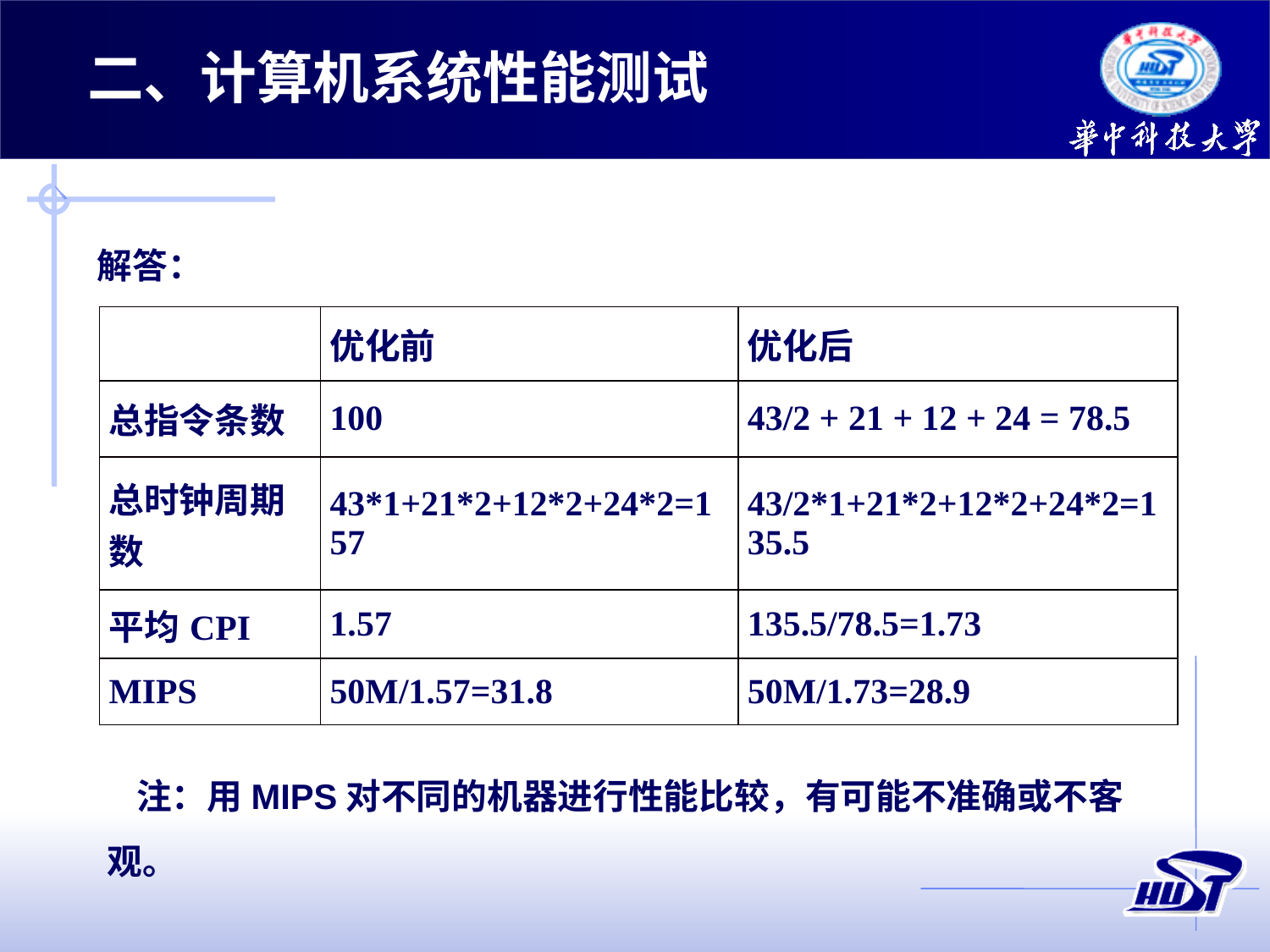

二、计算机系统性能测试
解答：
|  | 优化前 | 优化后 |
| --- | --- | --- |
| 总指令条数 | 100 | 43/2 + 21 + 12 + 24 = 78.5 |
| 总时钟周期数 | 43\*1+21\*2+12\*2+24\*2=157 | 43/2\*1+21\*2+12\*2+24\*2=135.5 |
| 平均CPI | 1.57 | 135.5/78.5=1.73 |
| MIPS | 50M/1.57=31.8 | 50M/1.73=28.9 |

  注：用MIPS对不同的机器进行性能比较，有可能不准确或不客观。